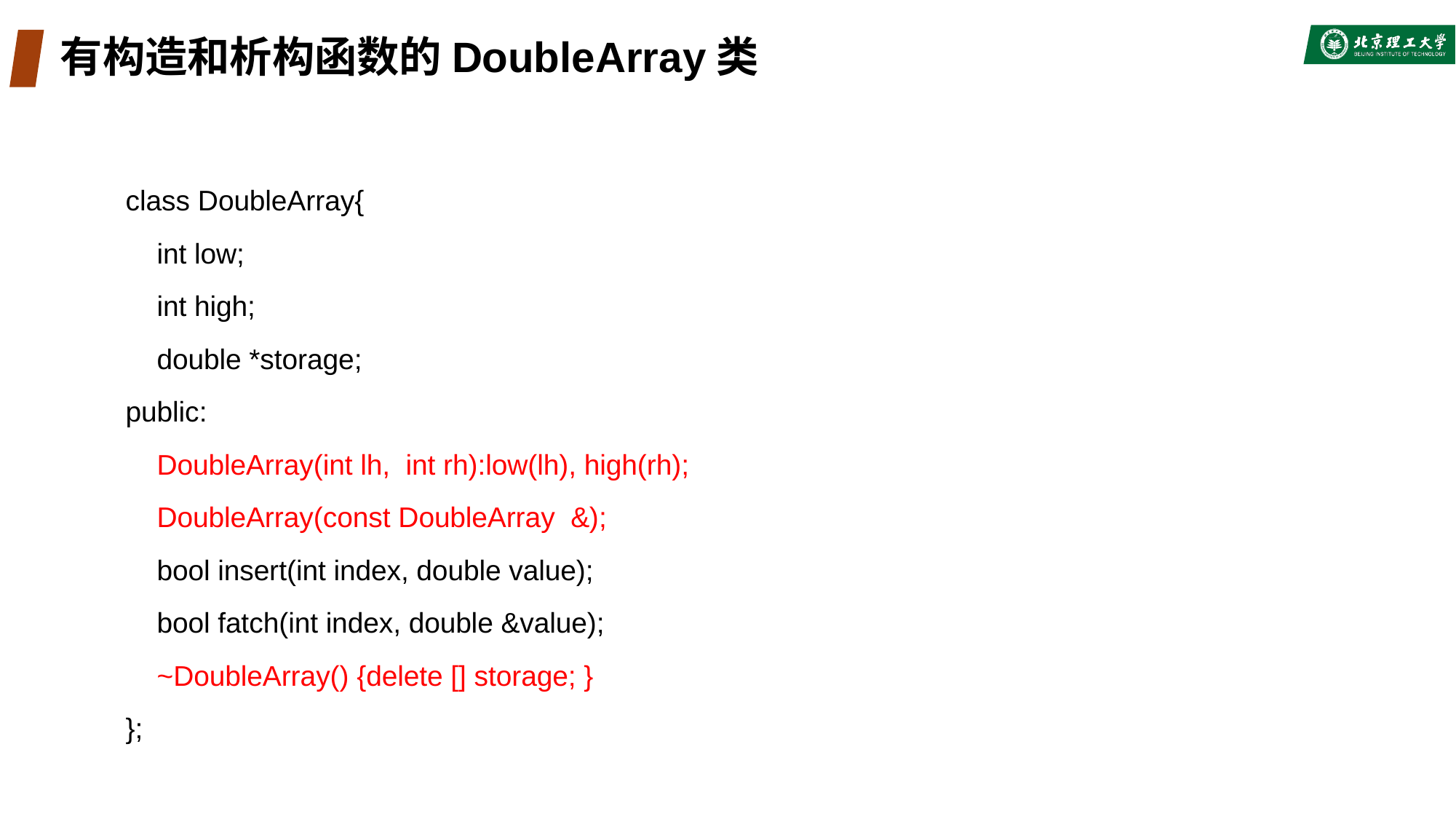

# 有构造和析构函数的DoubleArray类
class DoubleArray{
    int low;
    int high;
    double *storage;
public:
    DoubleArray(int lh,  int rh):low(lh), high(rh);
    DoubleArray(const DoubleArray  &);
    bool insert(int index, double value);
    bool fatch(int index, double &value);
    ~DoubleArray() {delete [] storage; }
};